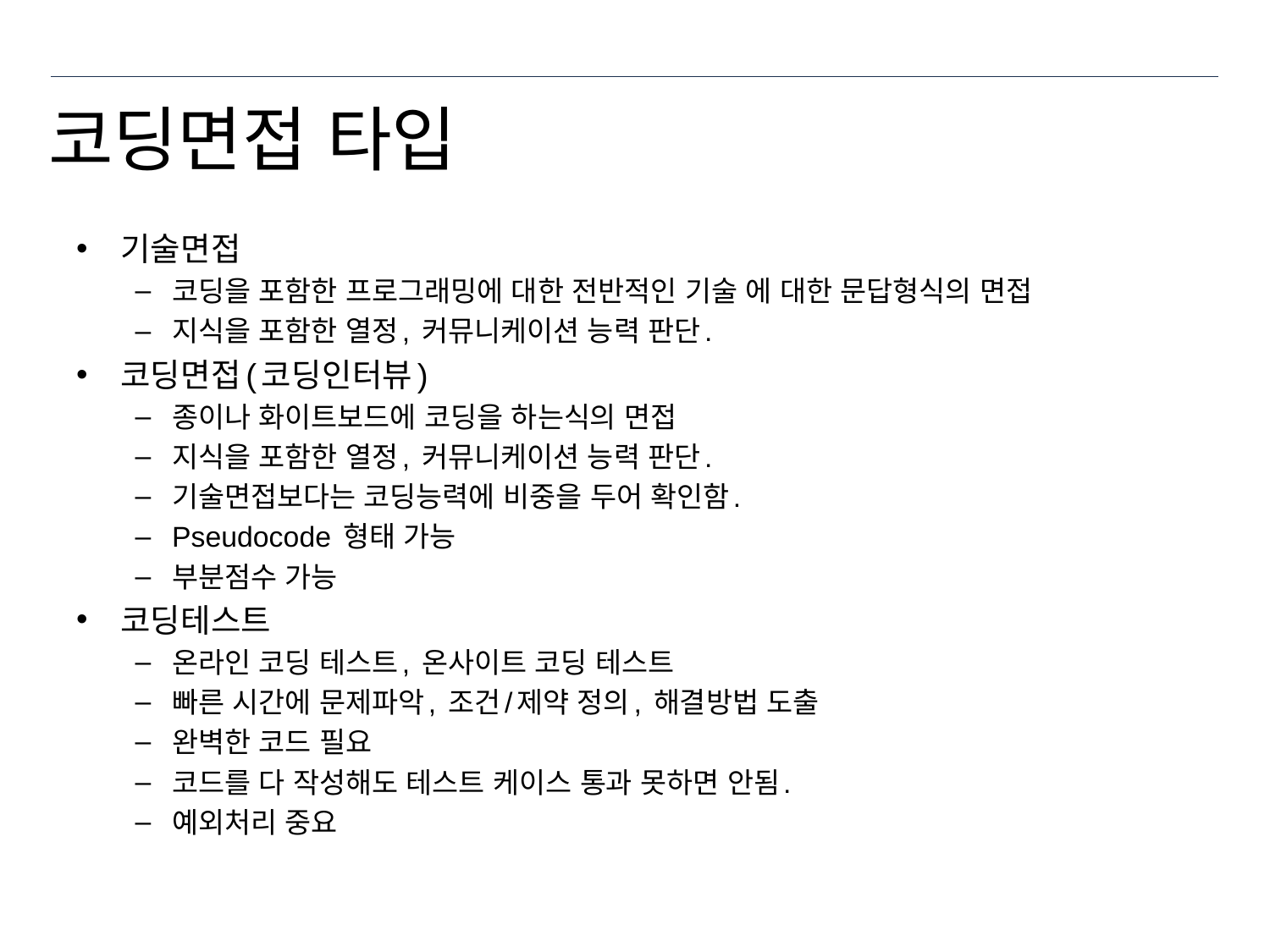

# 코딩면접 타입
기술면접
코딩을 포함한 프로그래밍에 대한 전반적인 기술 에 대한 문답형식의 면접
지식을 포함한 열정, 커뮤니케이션 능력 판단.
코딩면접(코딩인터뷰)
종이나 화이트보드에 코딩을 하는식의 면접
지식을 포함한 열정, 커뮤니케이션 능력 판단.
기술면접보다는 코딩능력에 비중을 두어 확인함.
Pseudocode 형태 가능
부분점수 가능
코딩테스트
온라인 코딩 테스트, 온사이트 코딩 테스트
빠른 시간에 문제파악, 조건/제약 정의, 해결방법 도출
완벽한 코드 필요
코드를 다 작성해도 테스트 케이스 통과 못하면 안됨.
예외처리 중요